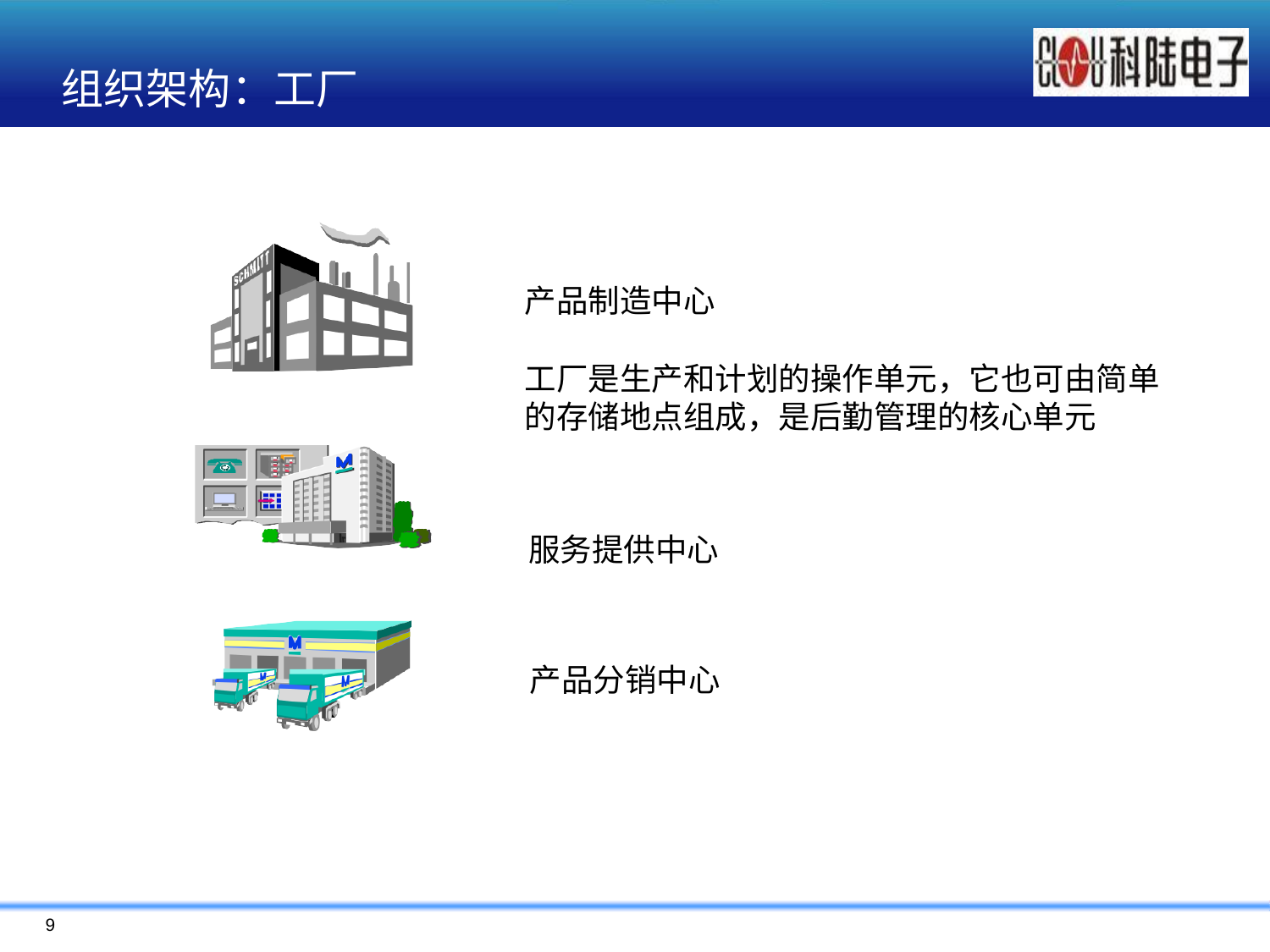

# 组织架构：工厂

产品制造中心

工厂是生产和计划的操作单元，它也可由简单 的存储地点组成，是后勤管理的核心单元

服务提供中心

产品分销中心

9